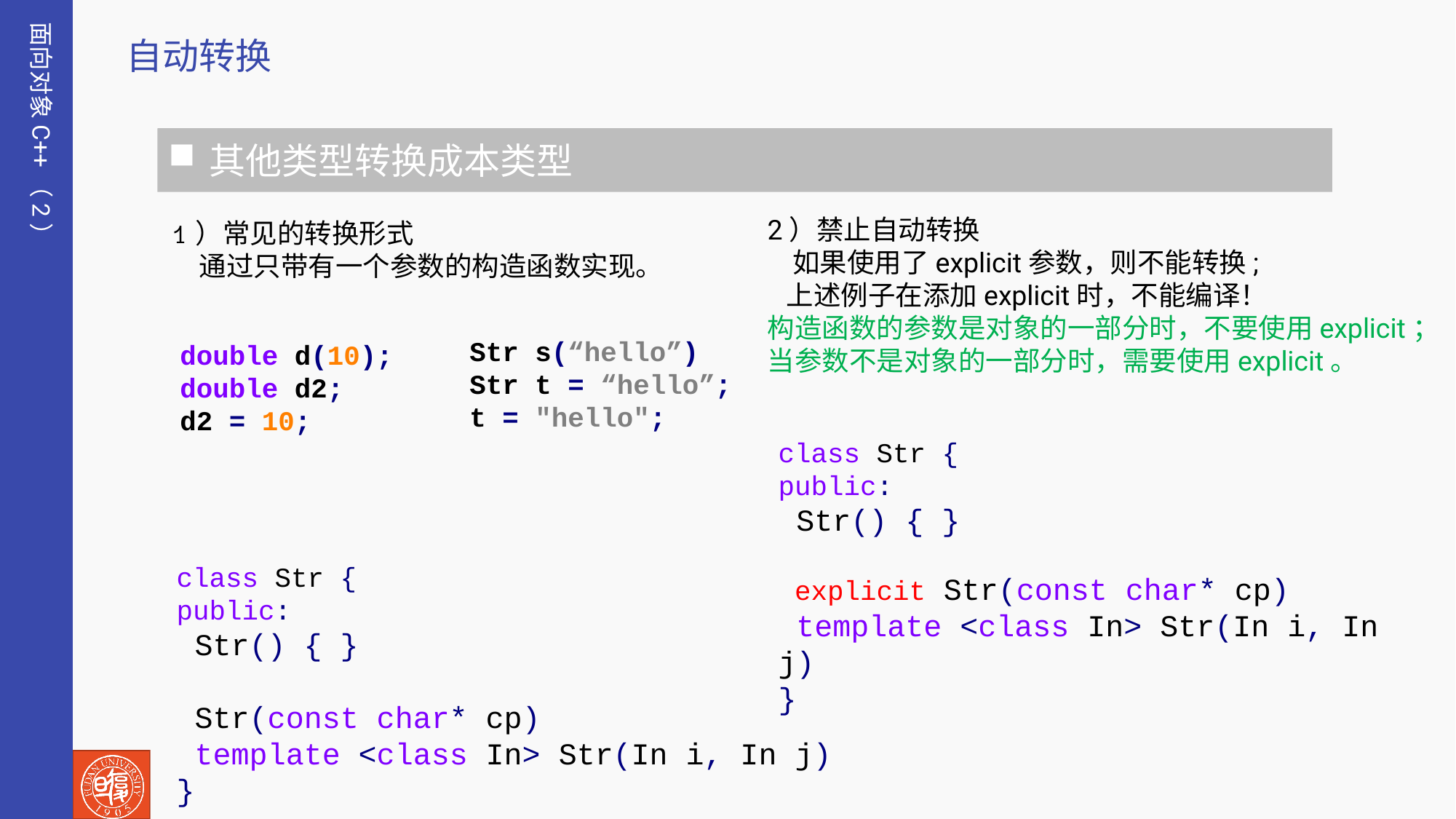

面向对象C++（2）
自动转换
其他类型转换成本类型
2）禁止自动转换
   如果使用了explicit参数，则不能转换;
  上述例子在添加explicit时，不能编译！
构造函数的参数是对象的一部分时，不要使用explicit；当参数不是对象的一部分时，需要使用explicit。

1）常见的转换形式
   通过只带有一个参数的构造函数实现。
Str s(“hello”)
Str t = “hello”;
t = "hello";
double d(10);
double d2;
d2 = 10;
class Str {
public:
 Str() { }

 explicit Str(const char* cp)
 template <class In> Str(In i, In j)
}
class Str {
public:
 Str() { }

 Str(const char* cp)
 template <class In> Str(In i, In j)
}